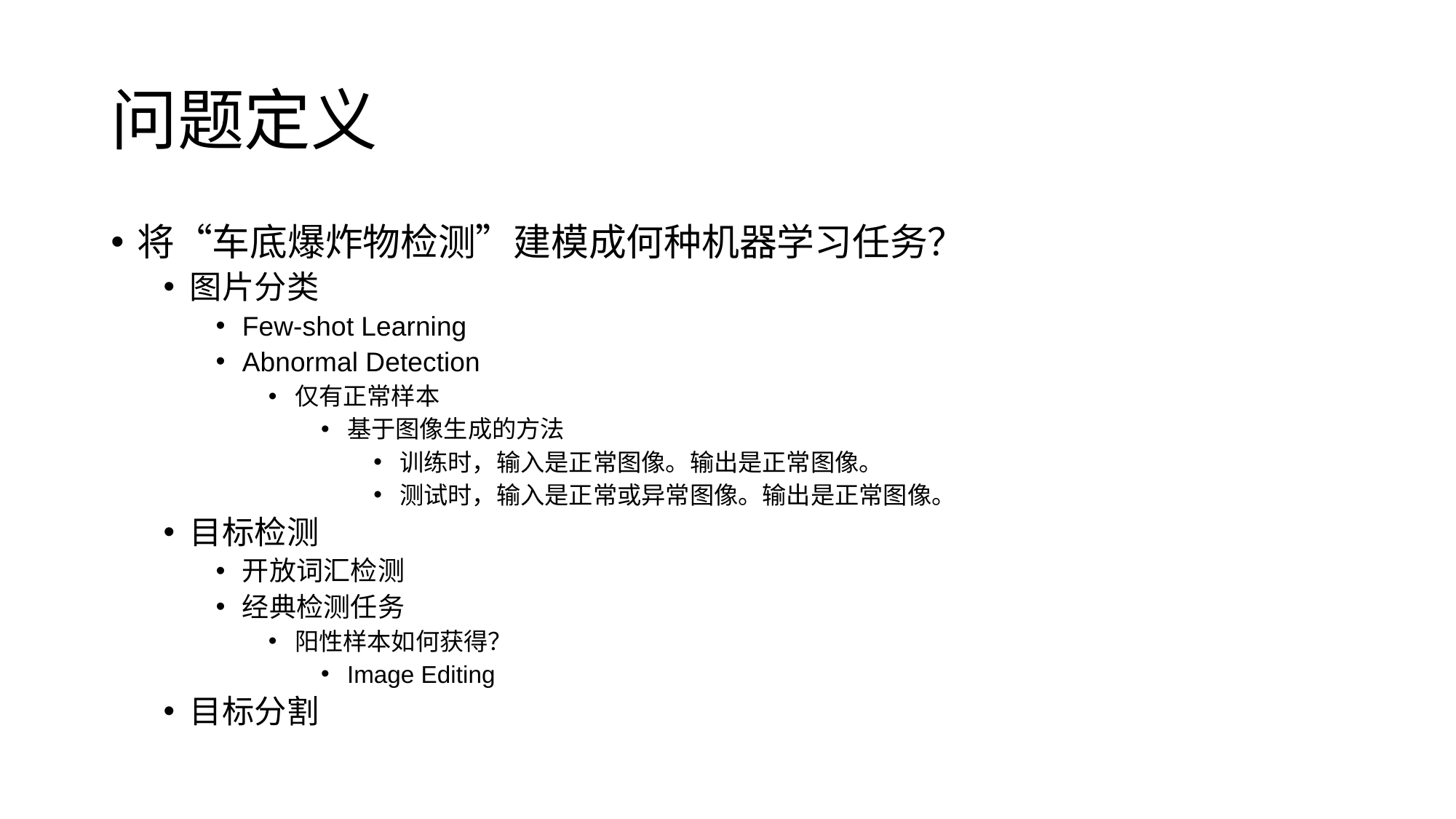

# 问题定义
将“车底爆炸物检测”建模成何种机器学习任务？
图片分类
Few-shot Learning
Abnormal Detection
仅有正常样本
基于图像生成的方法
训练时，输入是正常图像。输出是正常图像。
测试时，输入是正常或异常图像。输出是正常图像。
目标检测
开放词汇检测
经典检测任务
阳性样本如何获得？
Image Editing
目标分割